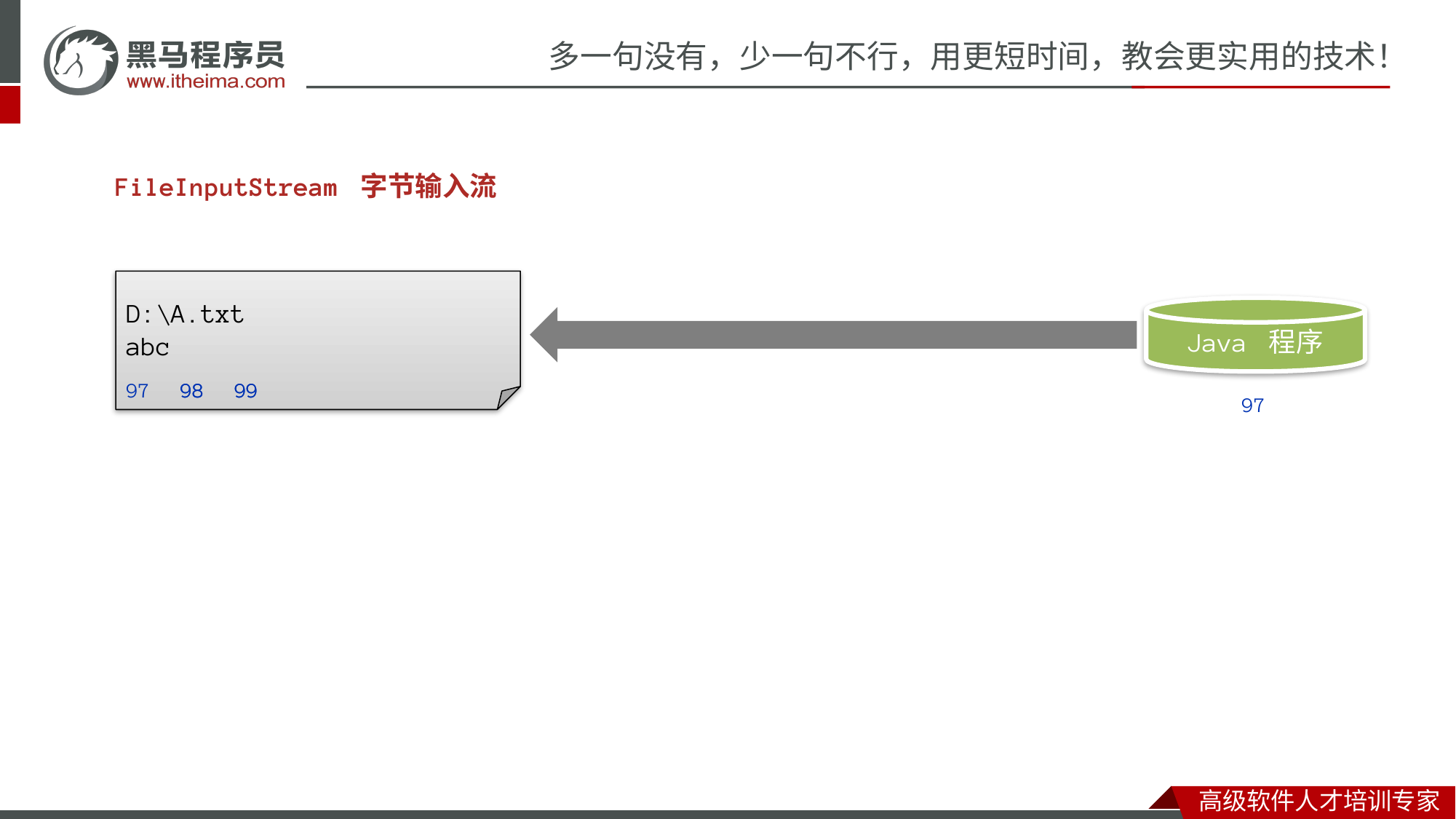

FileInputStream 字节输入流
D:\A.txt
abc
Java 程序

97
98
98
99
99
97